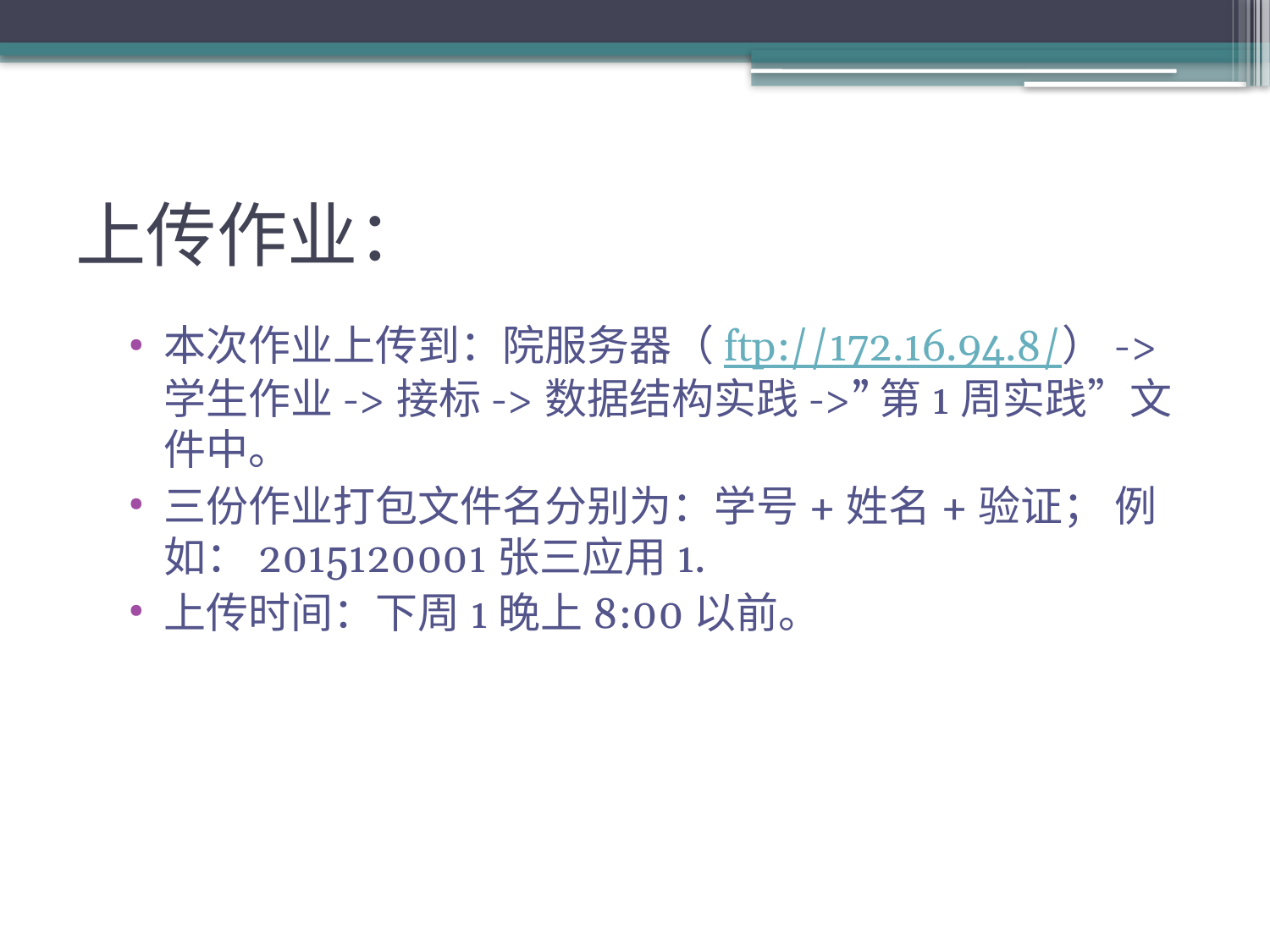

# 上传作业：
本次作业上传到：院服务器（ftp://172.16.94.8/）->学生作业->接标->数据结构实践->”第1周实践”文件中。
三份作业打包文件名分别为：学号+姓名+验证； 例如：2015120001张三应用1.
上传时间：下周1晚上8:00以前。